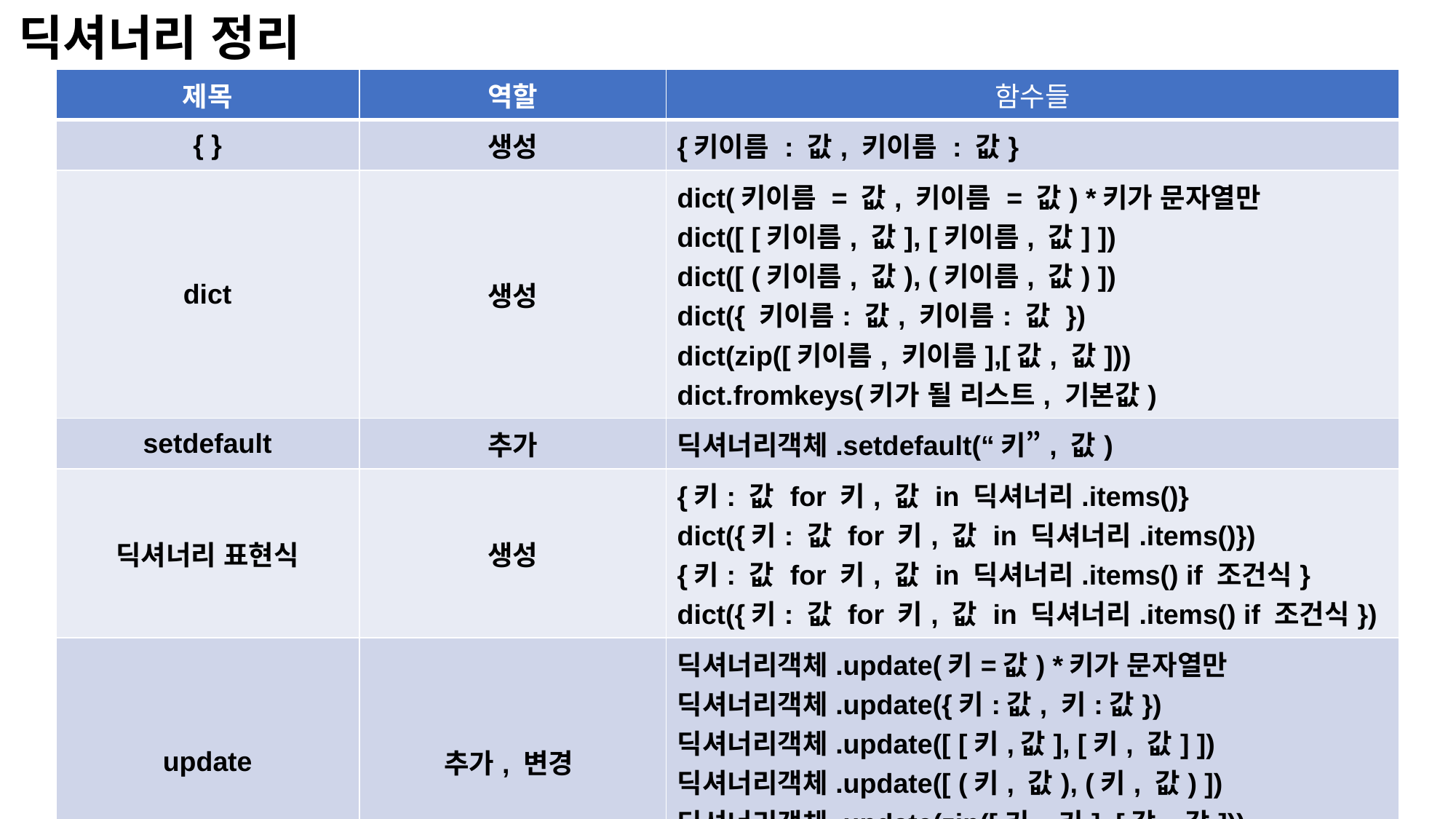

# 딕셔너리 정리
| 제목 | 역할 | 함수들 |
| --- | --- | --- |
| { } | 생성 | {키이름 : 값, 키이름 : 값} |
| dict | 생성 | dict(키이름 = 값, 키이름 = 값) \*키가 문자열만 dict([ [키이름, 값], [키이름, 값] ]) dict([ (키이름, 값), (키이름, 값) ]) dict({ 키이름: 값, 키이름: 값 }) dict(zip([키이름, 키이름],[값, 값])) dict.fromkeys(키가 될 리스트, 기본값) |
| setdefault | 추가 | 딕셔너리객체.setdefault(“키”, 값) |
| 딕셔너리 표현식 | 생성 | {키: 값 for 키, 값 in 딕셔너리.items()} dict({키: 값 for 키, 값 in 딕셔너리.items()}) {키: 값 for 키, 값 in 딕셔너리.items() if 조건식} dict({키: 값 for 키, 값 in 딕셔너리.items() if 조건식}) |
| update | 추가, 변경 | 딕셔너리객체.update(키=값) \*키가 문자열만 딕셔너리객체.update({키:값, 키:값}) 딕셔너리객체.update([ [키,값], [키, 값] ]) 딕셔너리객체.update([ (키, 값), (키, 값) ]) 딕셔너리객체.update(zip([키, 키], [값, 값])) 딕셔너리객체.update(딕셔너리객체) |
| get 인덱스 | 조회 | 딕셔너리객체.get(키, 기본값) 딕셔너리객체[’키’] |
| 인덱스 | 생성 | 딕셔너리객체[‘키‘] = 값 |
| items keys values | 조회 | 딕셔너리객체.items() 딕셔너리객체. keys() 딕셔너리객체. values() |
| pop popitem clear 인덱스 | 삭제 | 딕셔너리객체.pop(키, 기본값) 딕셔너리객체.popitem() 딕셔너리객체.clear() del 딕셔너리객체[키이름] |